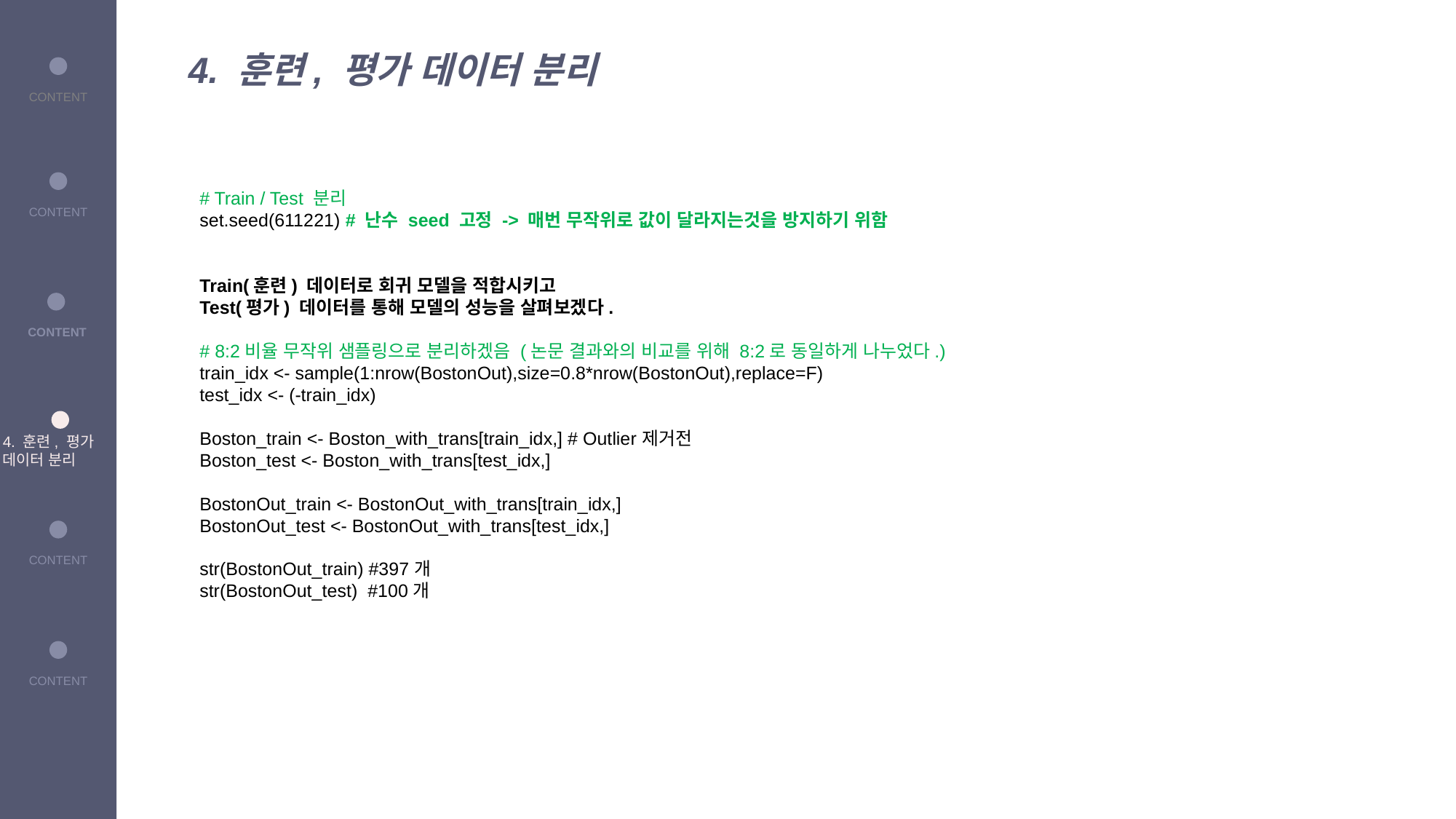

4. 훈련, 평가 데이터 분리

CONTENT

# Train / Test 분리
set.seed(611221) # 난수 seed 고정 -> 매번 무작위로 값이 달라지는것을 방지하기 위함

Train(훈련) 데이터로 회귀 모델을 적합시키고
Test(평가) 데이터를 통해 모델의 성능을 살펴보겠다.

# 8:2비율 무작위 샘플링으로 분리하겠음 (논문 결과와의 비교를 위해 8:2로 동일하게 나누었다.)
train_idx <- sample(1:nrow(BostonOut),size=0.8*nrow(BostonOut),replace=F)
test_idx <- (-train_idx)

Boston_train <- Boston_with_trans[train_idx,] # Outlier제거전
Boston_test <- Boston_with_trans[test_idx,]

BostonOut_train <- BostonOut_with_trans[train_idx,]
BostonOut_test <- BostonOut_with_trans[test_idx,]

str(BostonOut_train) #397개
str(BostonOut_test)  #100개
CONTENT

CONTENT

4. 훈련, 평가
데이터 분리

CONTENT

CONTENT